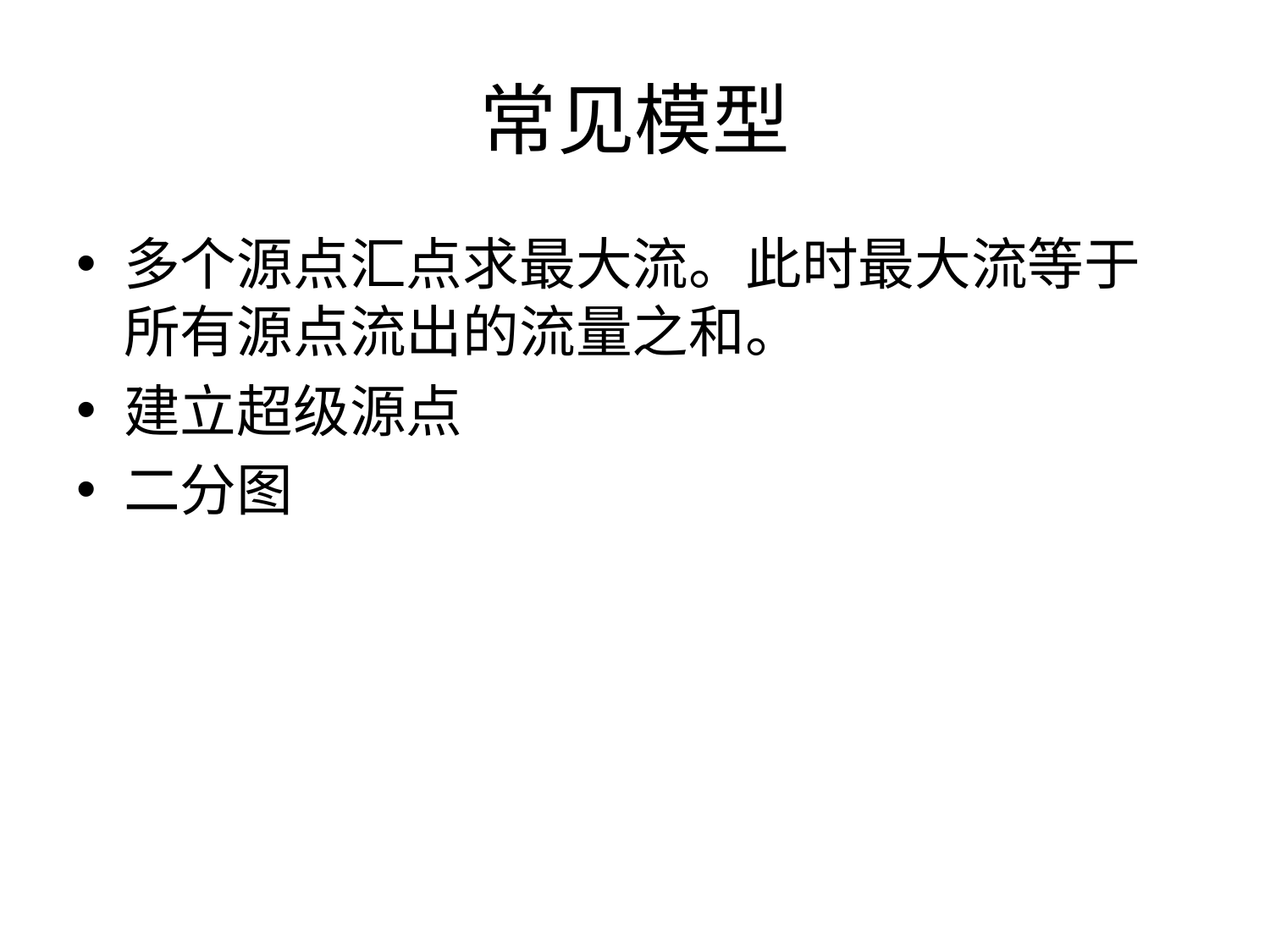

# 常见模型
多个源点汇点求最大流。此时最大流等于所有源点流出的流量之和。
建立超级源点
二分图